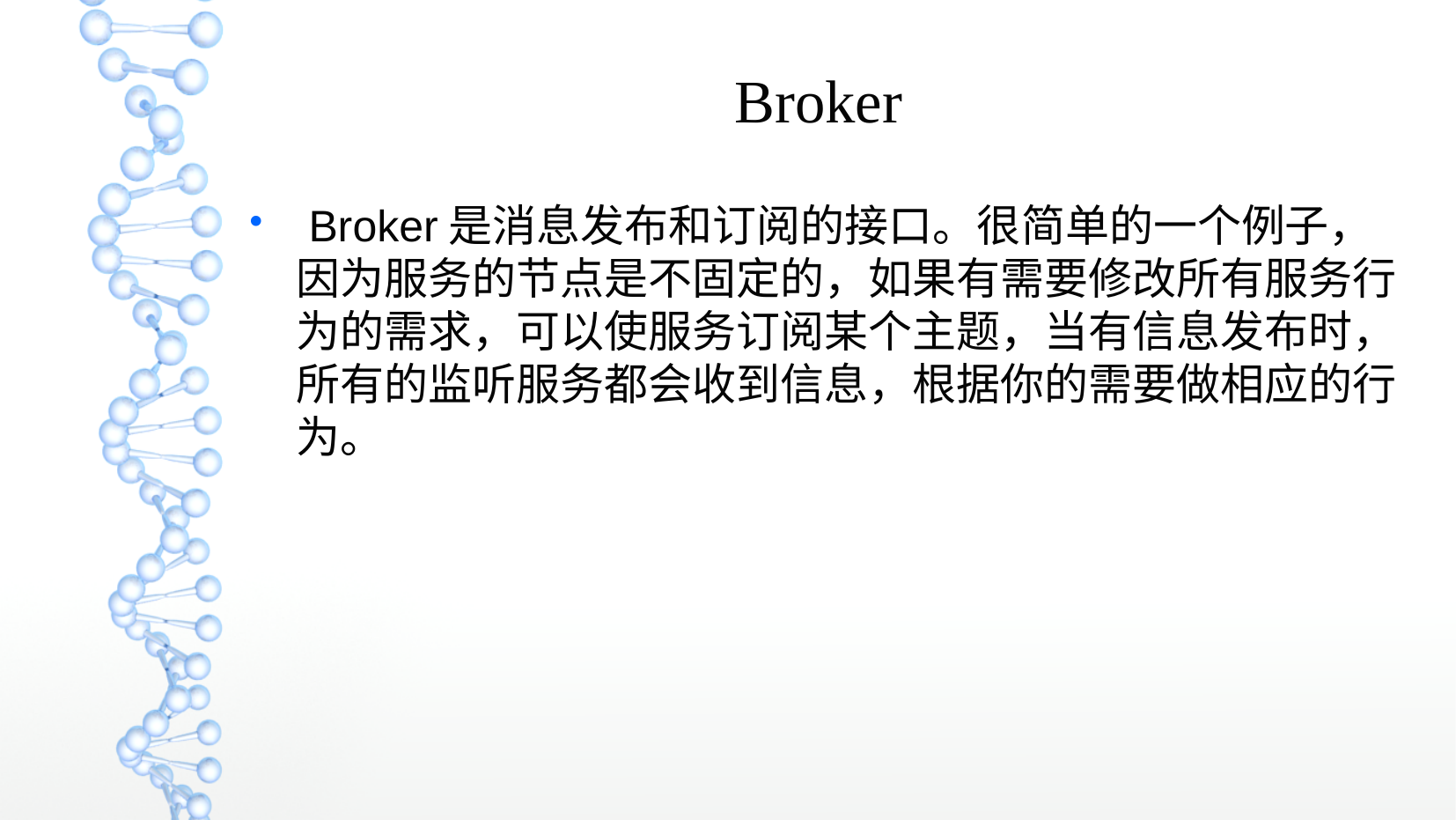

Broker
 Broker是消息发布和订阅的接口。很简单的一个例子，因为服务的节点是不固定的，如果有需要修改所有服务行为的需求，可以使服务订阅某个主题，当有信息发布时，所有的监听服务都会收到信息，根据你的需要做相应的行为。